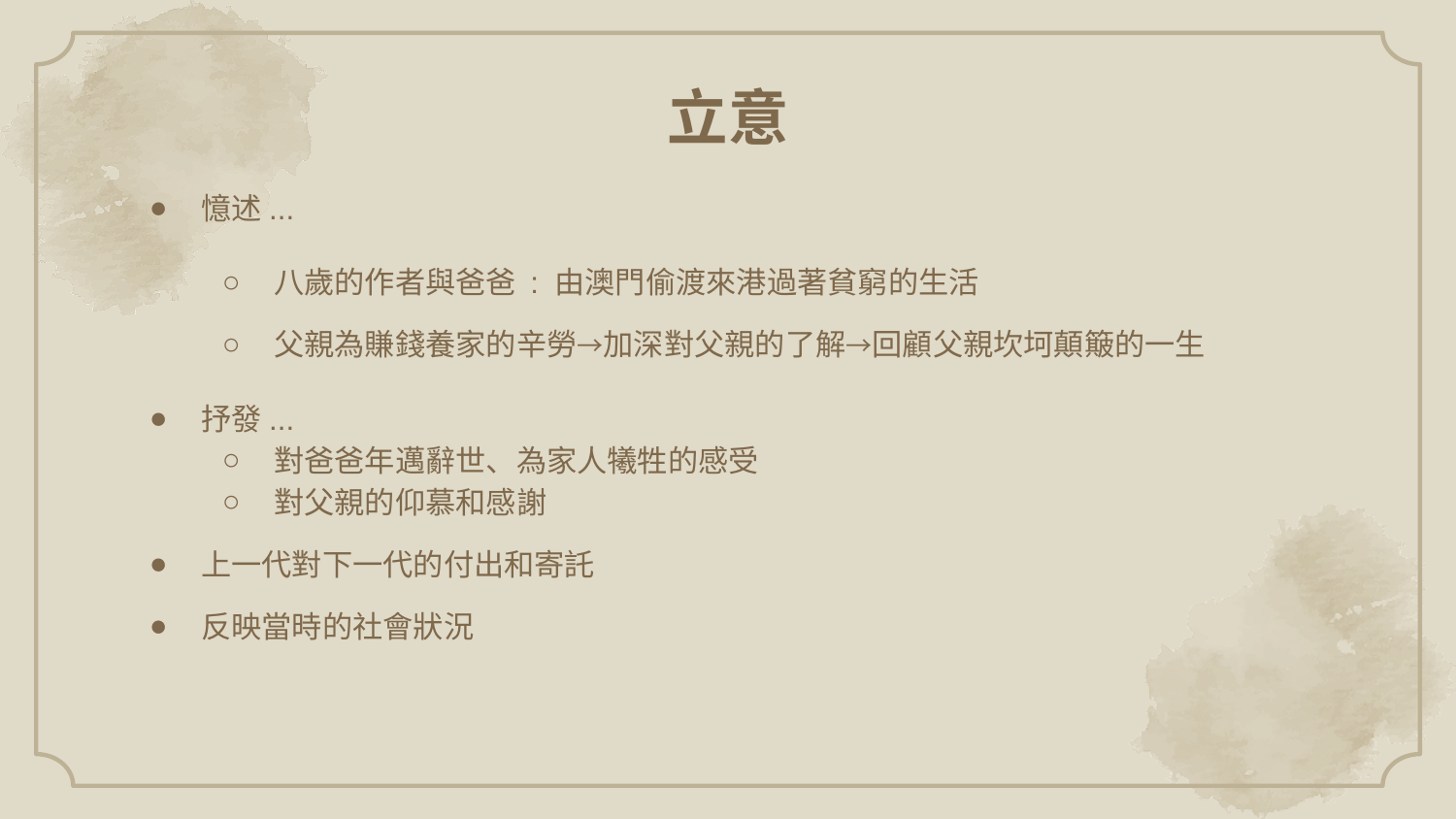

# 立意
憶述...
八歲的作者與爸爸 : 由澳門偷渡來港過著貧窮的生活
父親為賺錢養家的辛勞→加深對父親的了解→回顧父親坎坷顛簸的一生
抒發...
對爸爸年邁辭世、為家人犧牲的感受
對父親的仰慕和感謝
上一代對下一代的付出和寄託
反映當時的社會狀況